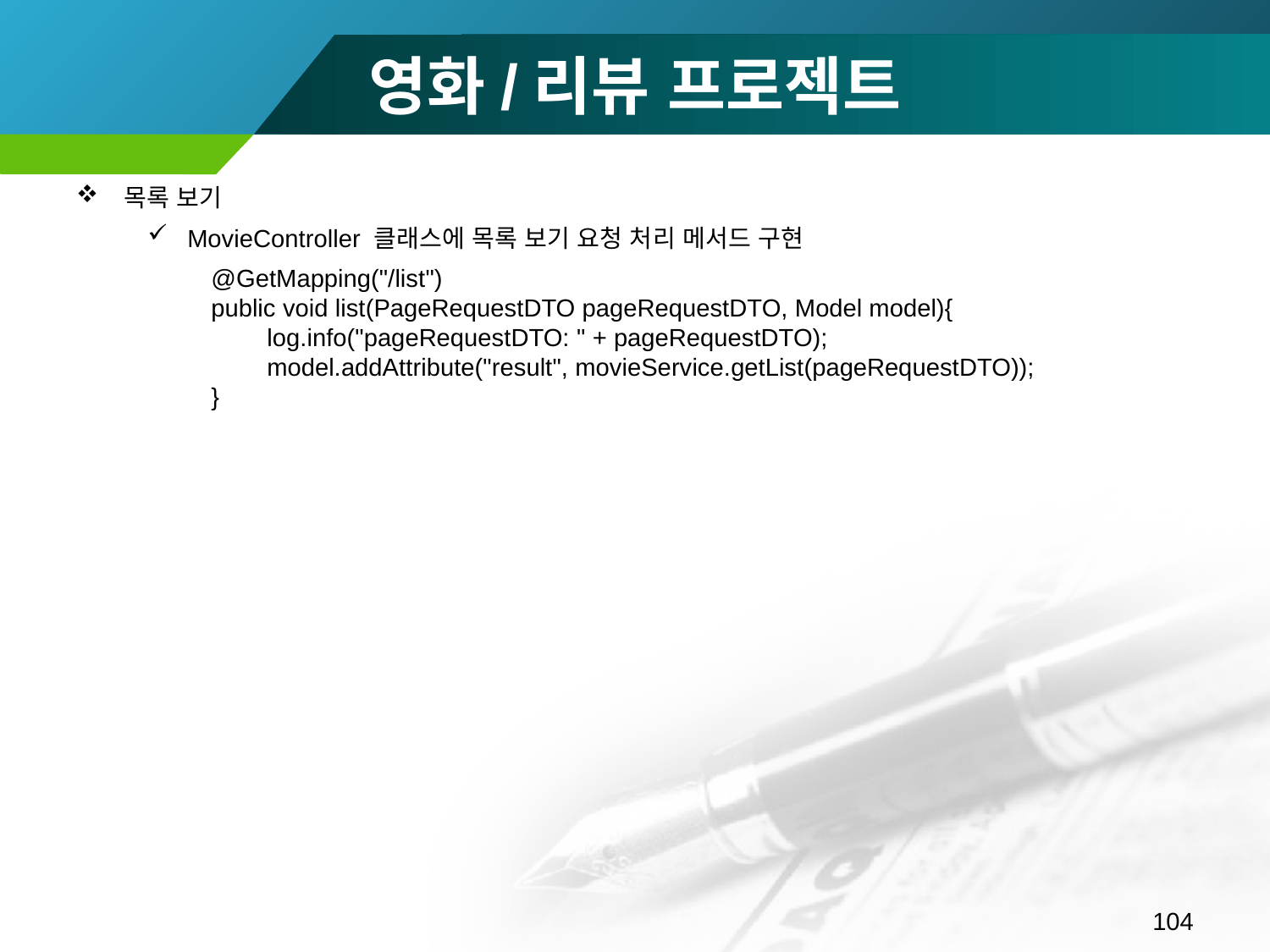

# 영화/리뷰 프로젝트
목록 보기
MovieController 클래스에 목록 보기 요청 처리 메서드 구현
@GetMapping("/list")
public void list(PageRequestDTO pageRequestDTO, Model model){
        log.info("pageRequestDTO: " + pageRequestDTO);
        model.addAttribute("result", movieService.getList(pageRequestDTO));
}
104